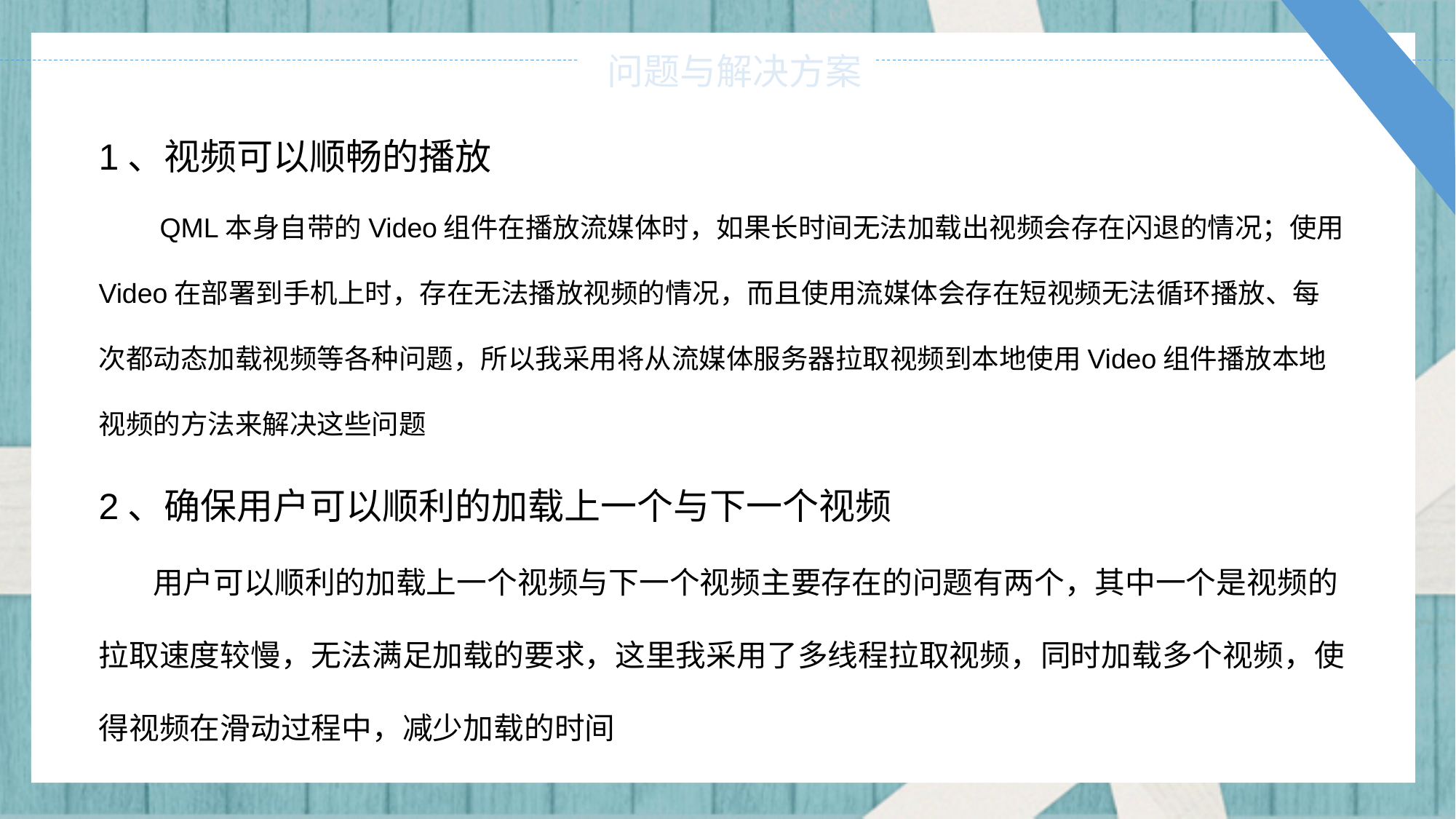

问题与解决方案
1、视频可以顺畅的播放
        QML本身自带的Video组件在播放流媒体时，如果长时间无法加载出视频会存在闪退的情况；使用Video在部署到手机上时，存在无法播放视频的情况，而且使用流媒体会存在短视频无法循环播放、每次都动态加载视频等各种问题，所以我采用将从流媒体服务器拉取视频到本地使用Video组件播放本地视频的方法来解决这些问题
2、确保用户可以顺利的加载上一个与下一个视频
       用户可以顺利的加载上一个视频与下一个视频主要存在的问题有两个，其中一个是视频的拉取速度较慢，无法满足加载的要求，这里我采用了多线程拉取视频，同时加载多个视频，使得视频在滑动过程中，减少加载的时间